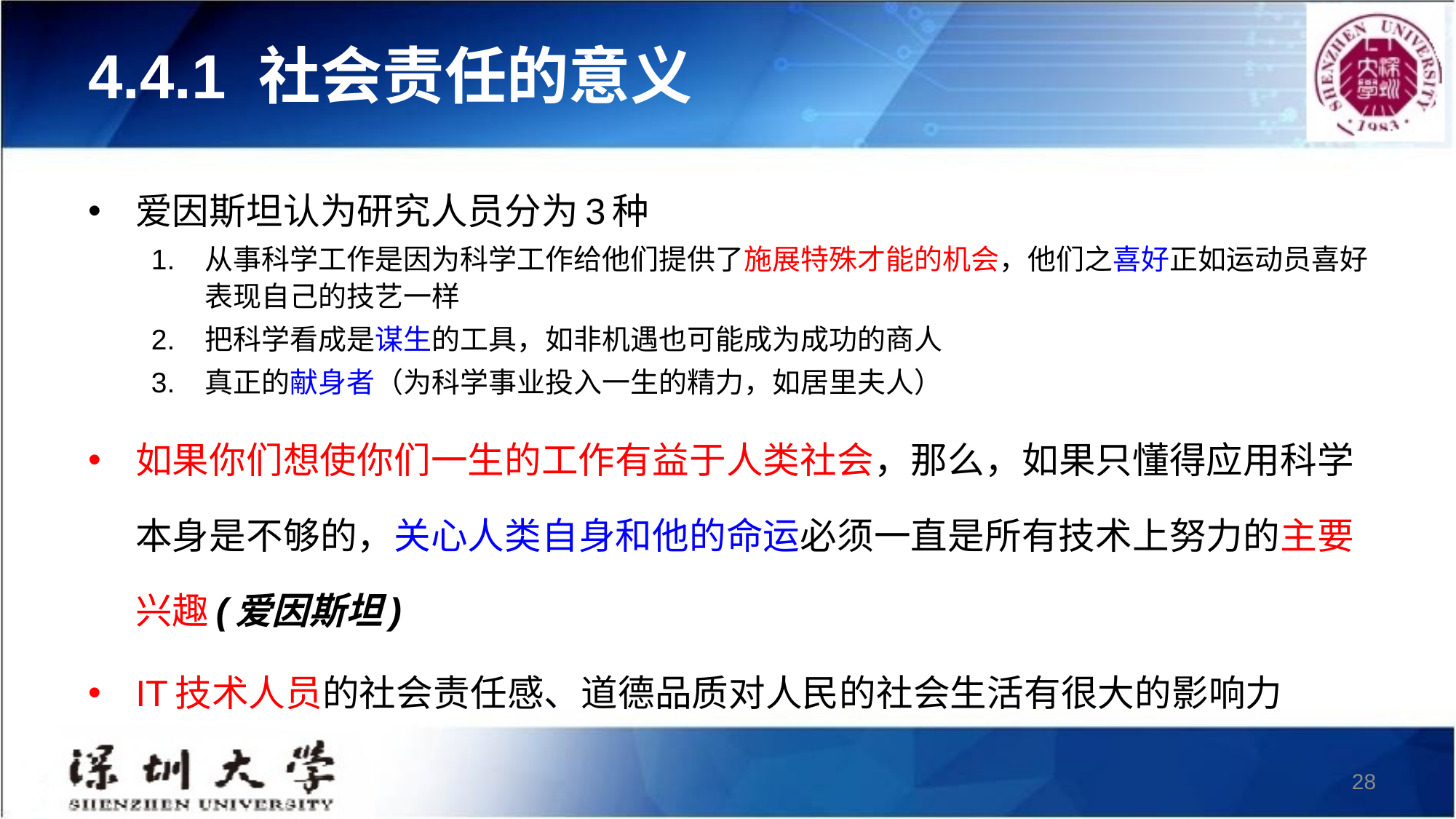

# 4.4.1 社会责任的意义
爱因斯坦认为研究人员分为3种
从事科学工作是因为科学工作给他们提供了施展特殊才能的机会，他们之喜好正如运动员喜好表现自己的技艺一样
把科学看成是谋生的工具，如非机遇也可能成为成功的商人
真正的献身者（为科学事业投入一生的精力，如居里夫人）
如果你们想使你们一生的工作有益于人类社会，那么，如果只懂得应用科学本身是不够的，关心人类自身和他的命运必须一直是所有技术上努力的主要兴趣(爱因斯坦)
IT技术人员的社会责任感、道德品质对人民的社会生活有很大的影响力
28